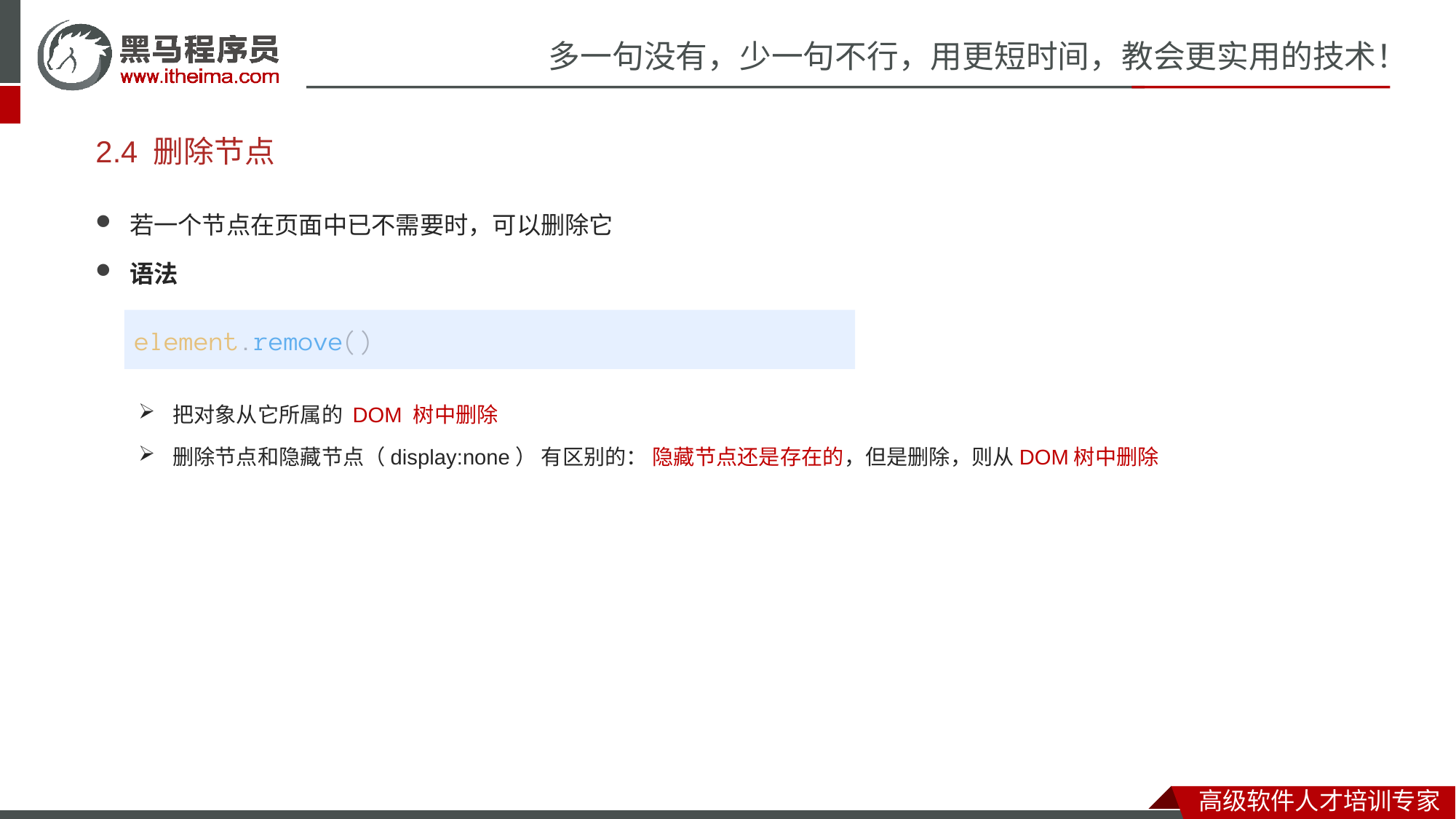

# 2.4 删除节点
若一个节点在页面中已不需要时，可以删除它
语法

把对象从它所属的 DOM 树中删除
删除节点和隐藏节点（display:none） 有区别的： 隐藏节点还是存在的，但是删除，则从DOM树中删除
element.remove()